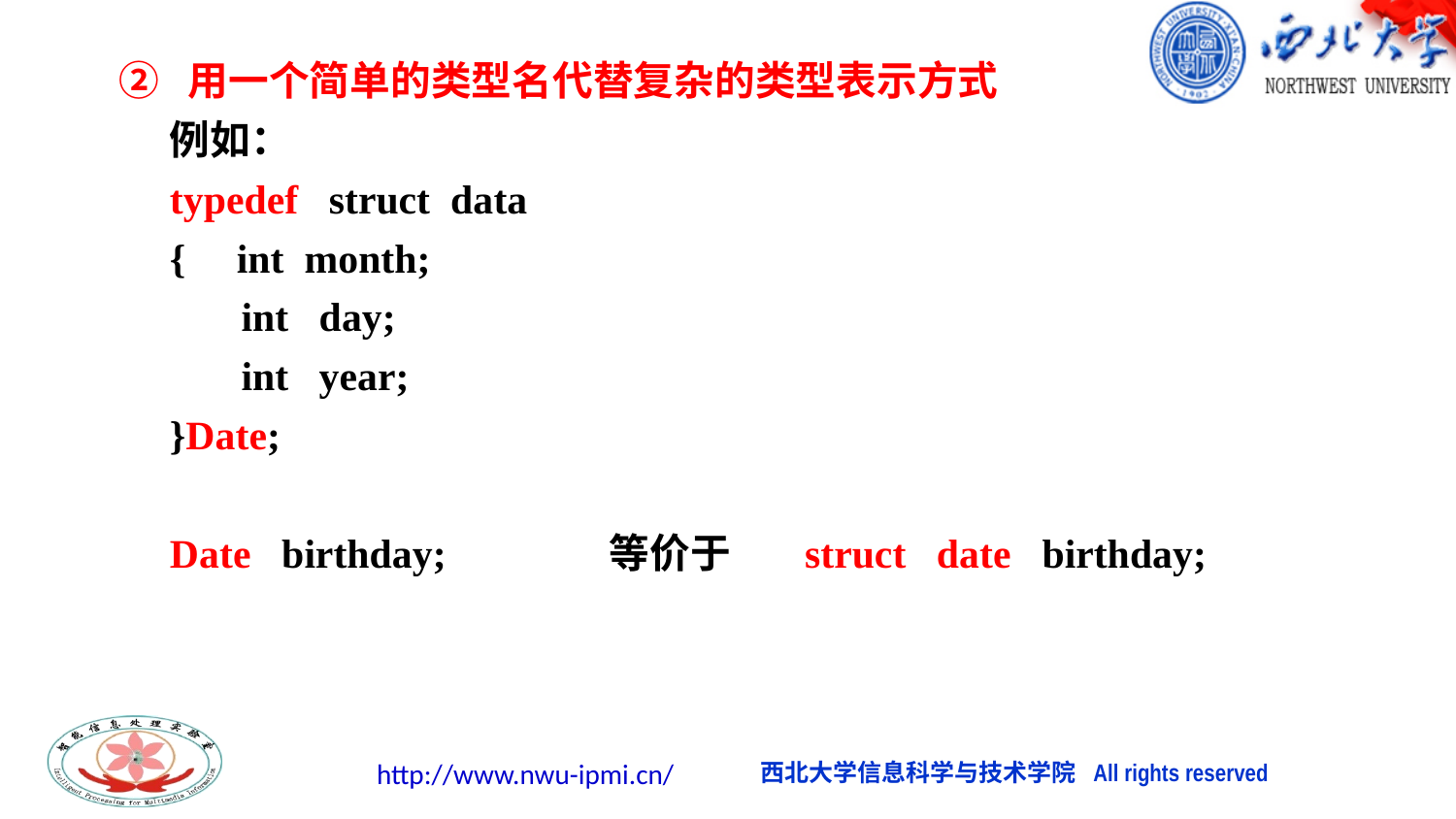

②  用一个简单的类型名代替复杂的类型表示方式
例如：
typedef   struct  data
{     int  month;
       int   day;
       int   year;
}Date;

Date   birthday;               等价于       struct   date   birthday;